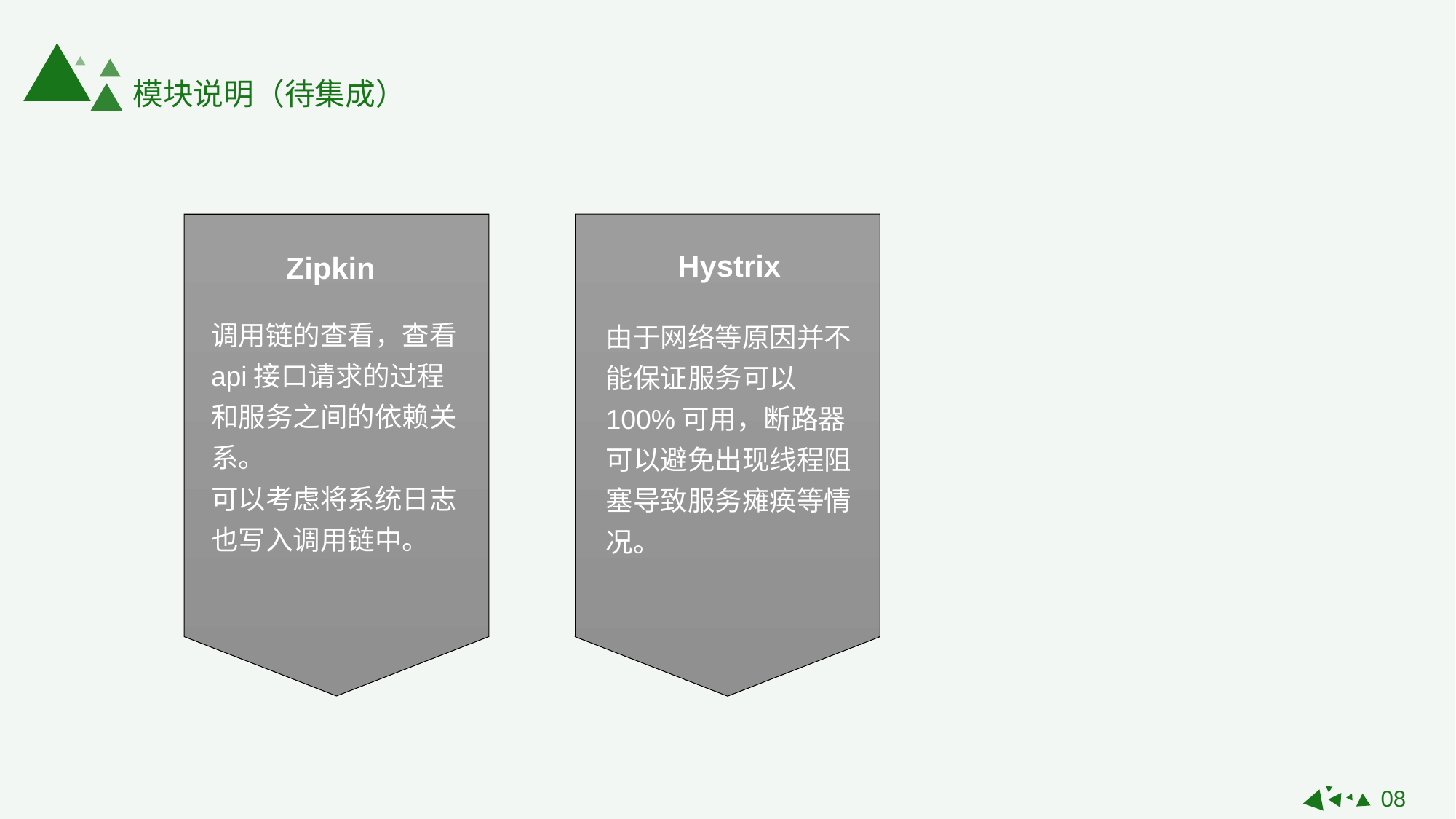

模块说明（待集成）

Hystrix
Zipkin
调用链的查看，查看api接口请求的过程和服务之间的依赖关系。
可以考虑将系统日志也写入调用链中。
由于网络等原因并不能保证服务可以100%可用，断路器可以避免出现线程阻塞导致服务瘫痪等情况。
08